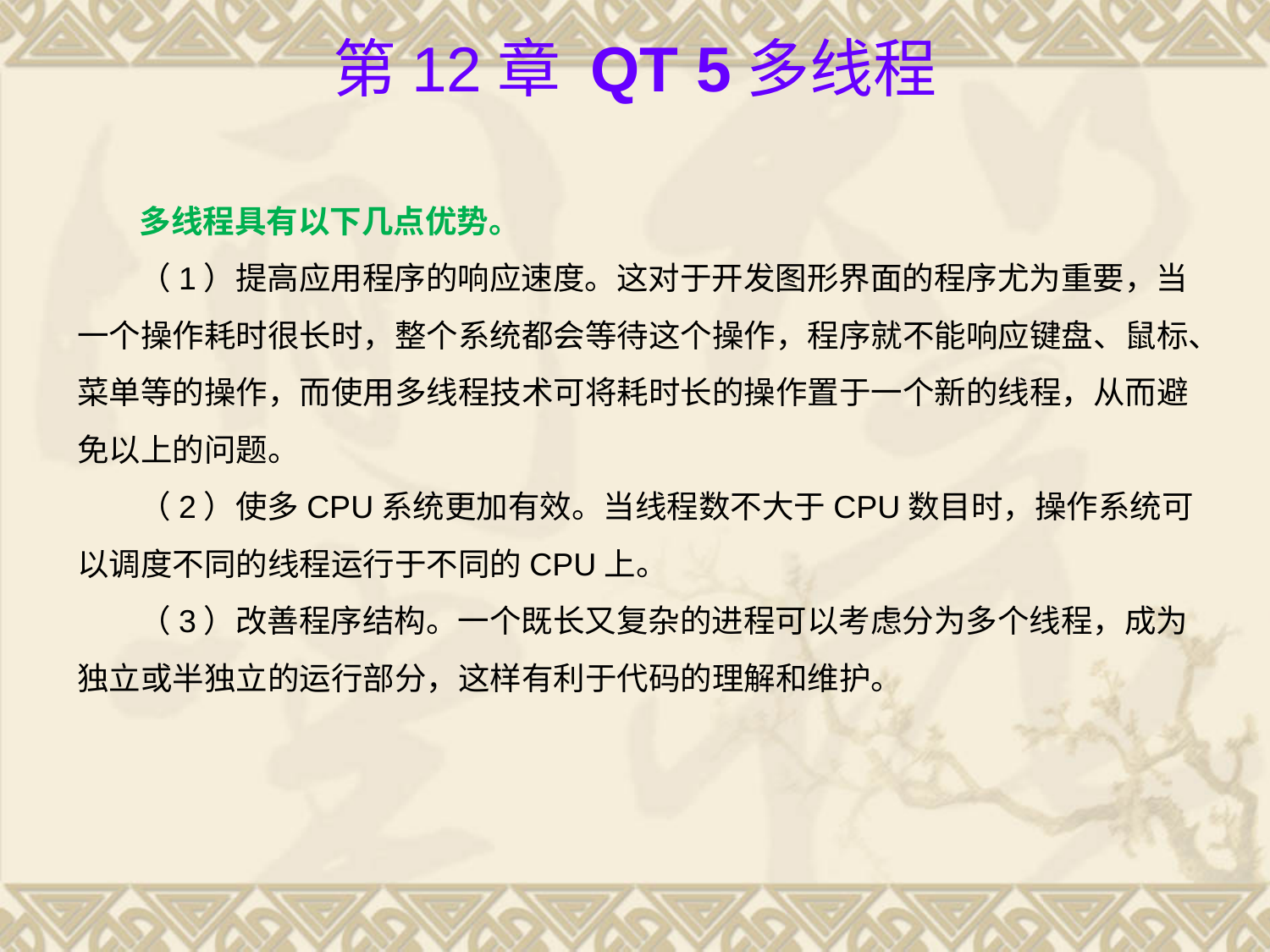

# 第12章 Qt 5多线程
多线程具有以下几点优势。
（1）提高应用程序的响应速度。这对于开发图形界面的程序尤为重要，当一个操作耗时很长时，整个系统都会等待这个操作，程序就不能响应键盘、鼠标、菜单等的操作，而使用多线程技术可将耗时长的操作置于一个新的线程，从而避免以上的问题。
（2）使多CPU系统更加有效。当线程数不大于CPU数目时，操作系统可以调度不同的线程运行于不同的CPU上。
（3）改善程序结构。一个既长又复杂的进程可以考虑分为多个线程，成为独立或半独立的运行部分，这样有利于代码的理解和维护。